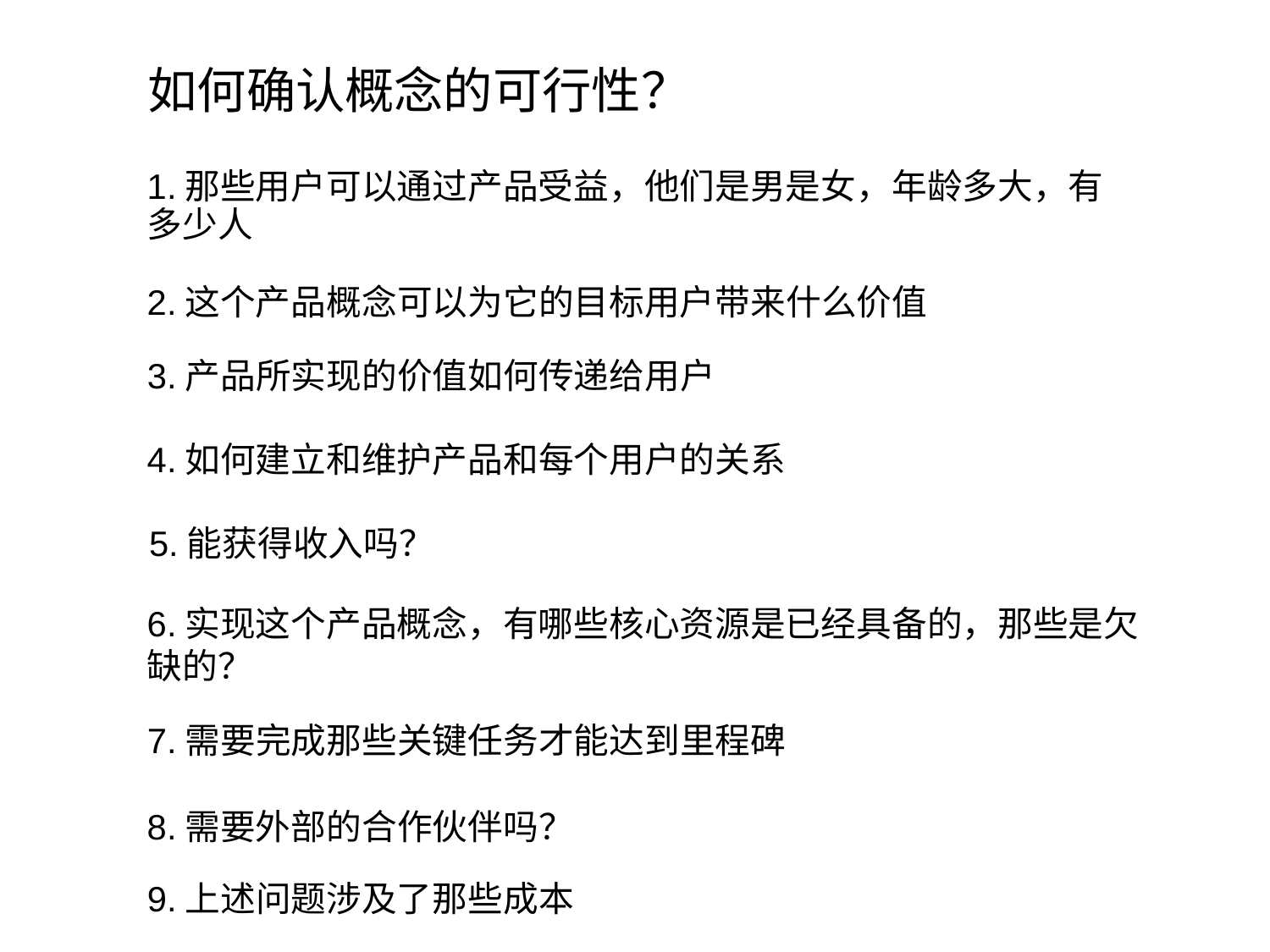

如何确认概念的可行性？
1.那些用户可以通过产品受益，他们是男是女，年龄多大，有多少人
2.这个产品概念可以为它的目标用户带来什么价值
3.产品所实现的价值如何传递给用户
4.如何建立和维护产品和每个用户的关系
5.能获得收入吗？
6.实现这个产品概念，有哪些核心资源是已经具备的，那些是欠缺的？
7.需要完成那些关键任务才能达到里程碑
8.需要外部的合作伙伴吗？
9.上述问题涉及了那些成本